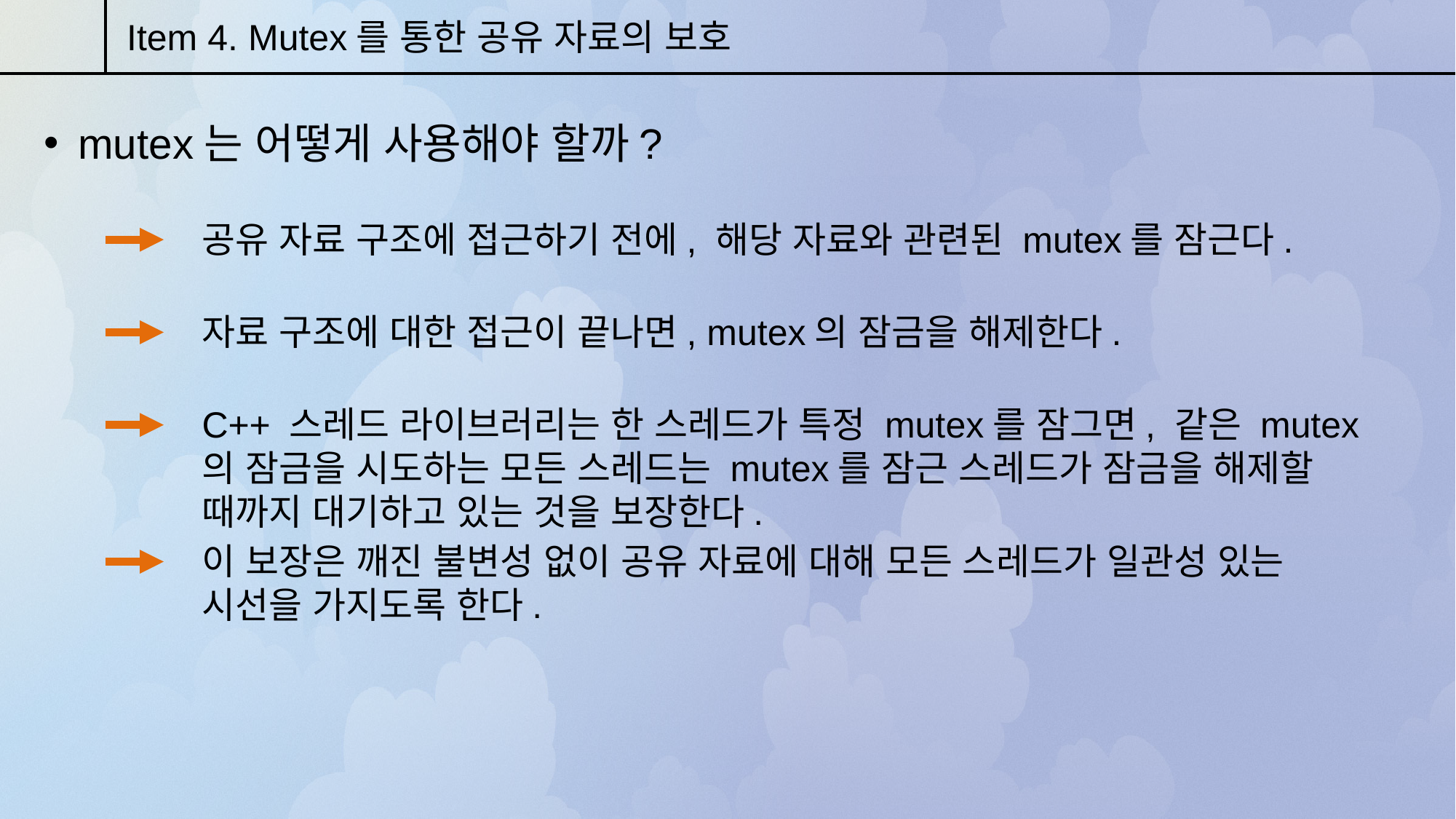

Item 4. Mutex를 통한 공유 자료의 보호
mutex는 어떻게 사용해야 할까?
공유 자료 구조에 접근하기 전에, 해당 자료와 관련된 mutex를 잠근다.
자료 구조에 대한 접근이 끝나면, mutex의 잠금을 해제한다.
C++ 스레드 라이브러리는 한 스레드가 특정 mutex를 잠그면, 같은 mutex의 잠금을 시도하는 모든 스레드는 mutex를 잠근 스레드가 잠금을 해제할 때까지 대기하고 있는 것을 보장한다.
이 보장은 깨진 불변성 없이 공유 자료에 대해 모든 스레드가 일관성 있는 시선을 가지도록 한다.